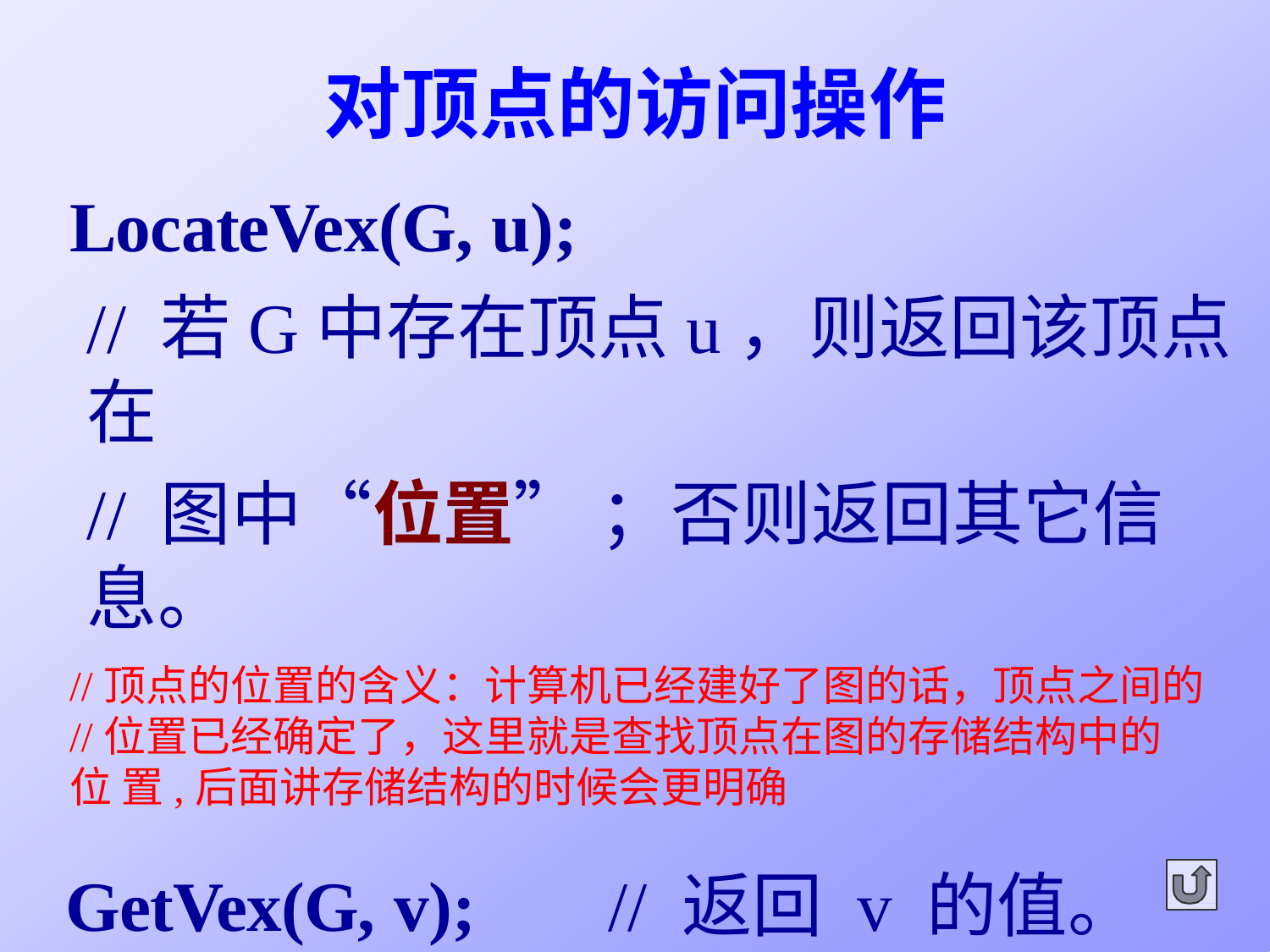

# 对顶点的访问操作
LocateVex(G, u);
// 若G中存在顶点u，则返回该顶点在
// 图中“位置” ；否则返回其它信息。
//顶点的位置的含义：计算机已经建好了图的话，顶点之间的
//位置已经确定了，这里就是查找顶点在图的存储结构中的位 置,后面讲存储结构的时候会更明确

GetVex(G, v);	// 返回v 的值。
PutVex(&G, v, value);	// 对 v 赋值value